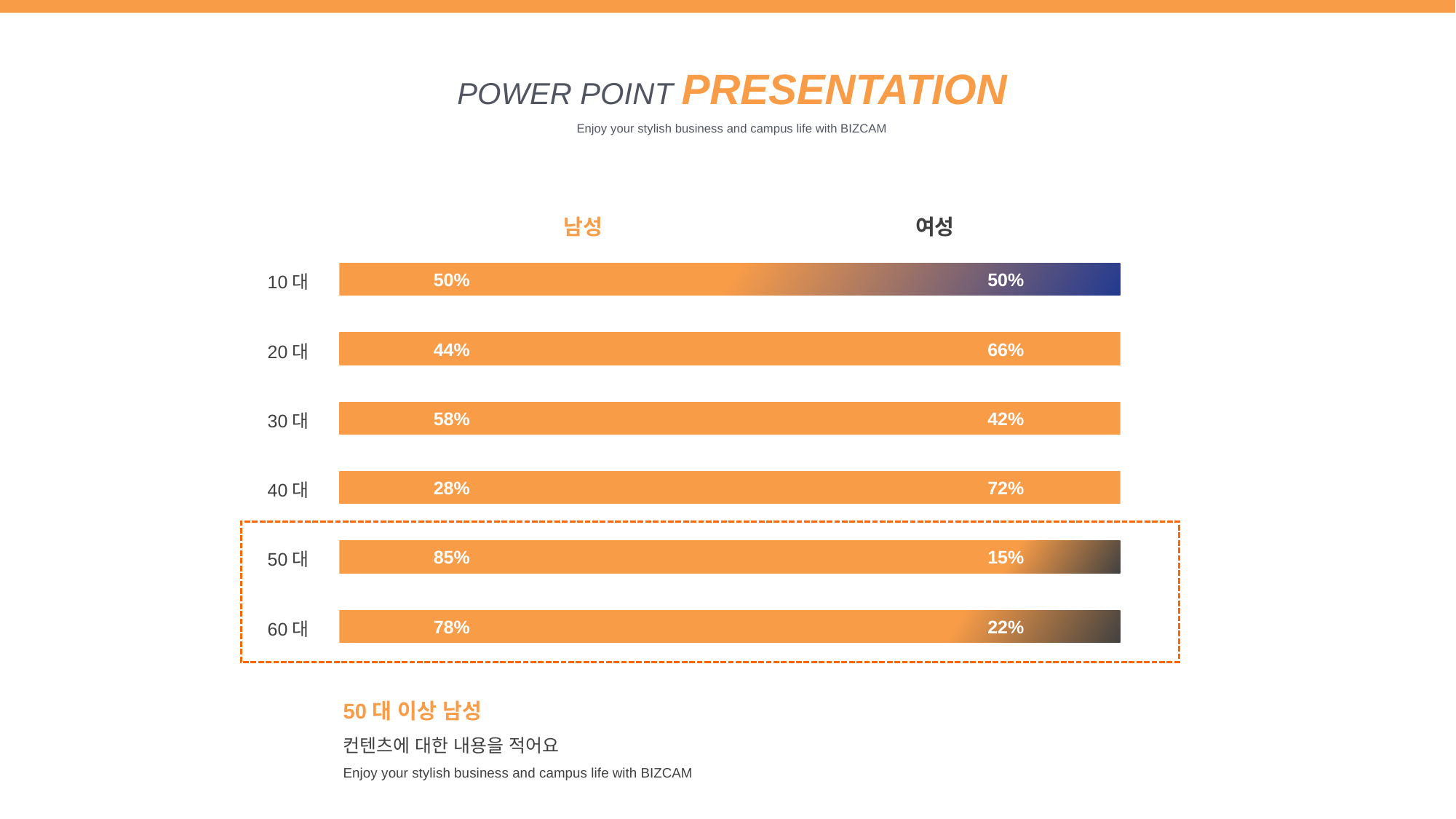

POWER POINT PRESENTATION
Enjoy your stylish business and campus life with BIZCAM
남성                                                    여성
50%                                                                                                      50%
10대
44%                                                                                                      66%
20대
58%                                                                                                      42%
30대
28%                                                                                                      72%
40대

85%                                                                                                      15%
50대
78%                                                                                                      22%
60대
50대 이상 남성
컨텐츠에 대한 내용을 적어요
Enjoy your stylish business and campus life with BIZCAM